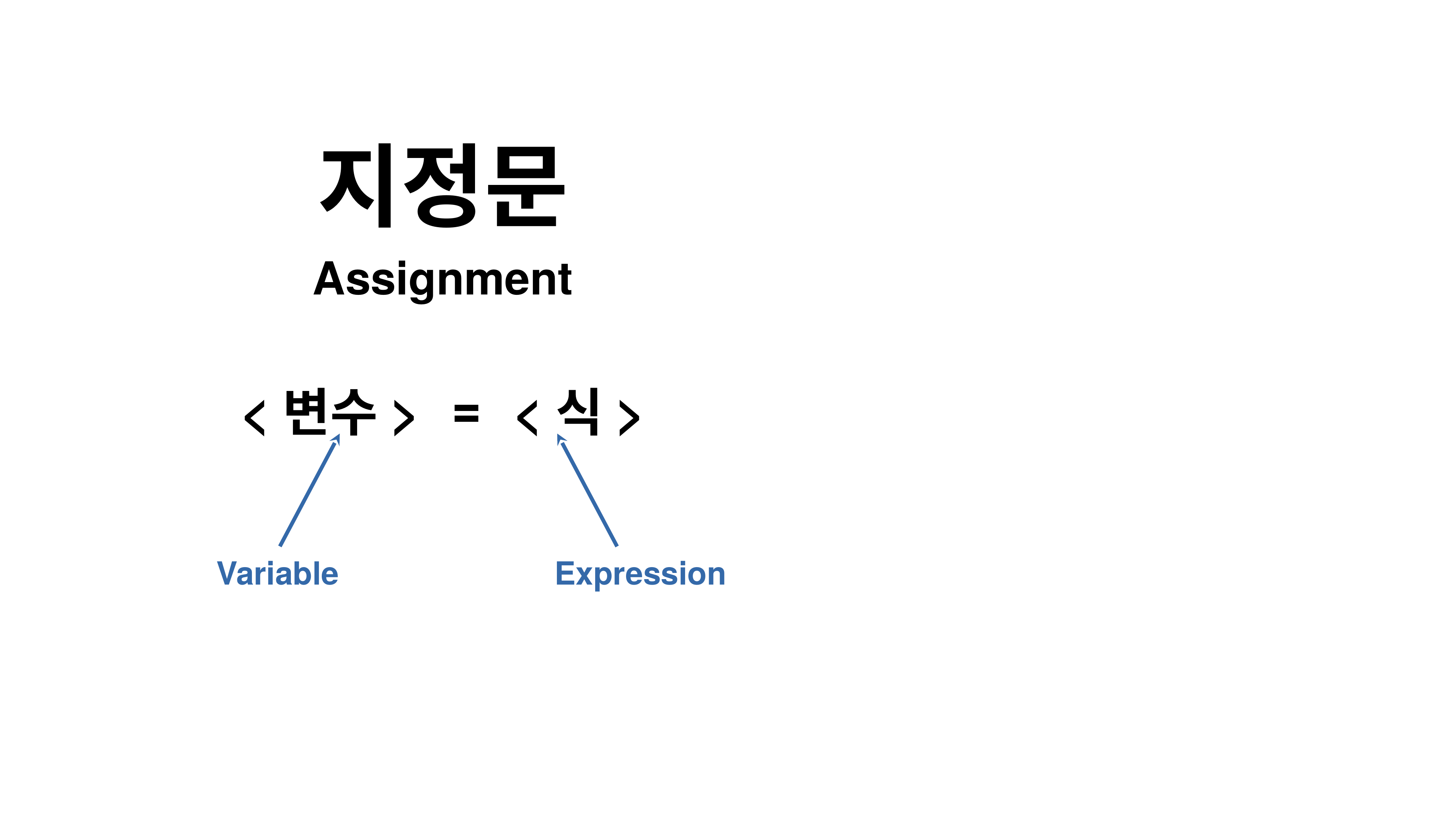

지정문
Assignment
<변수> = <식>

Variable
Expression